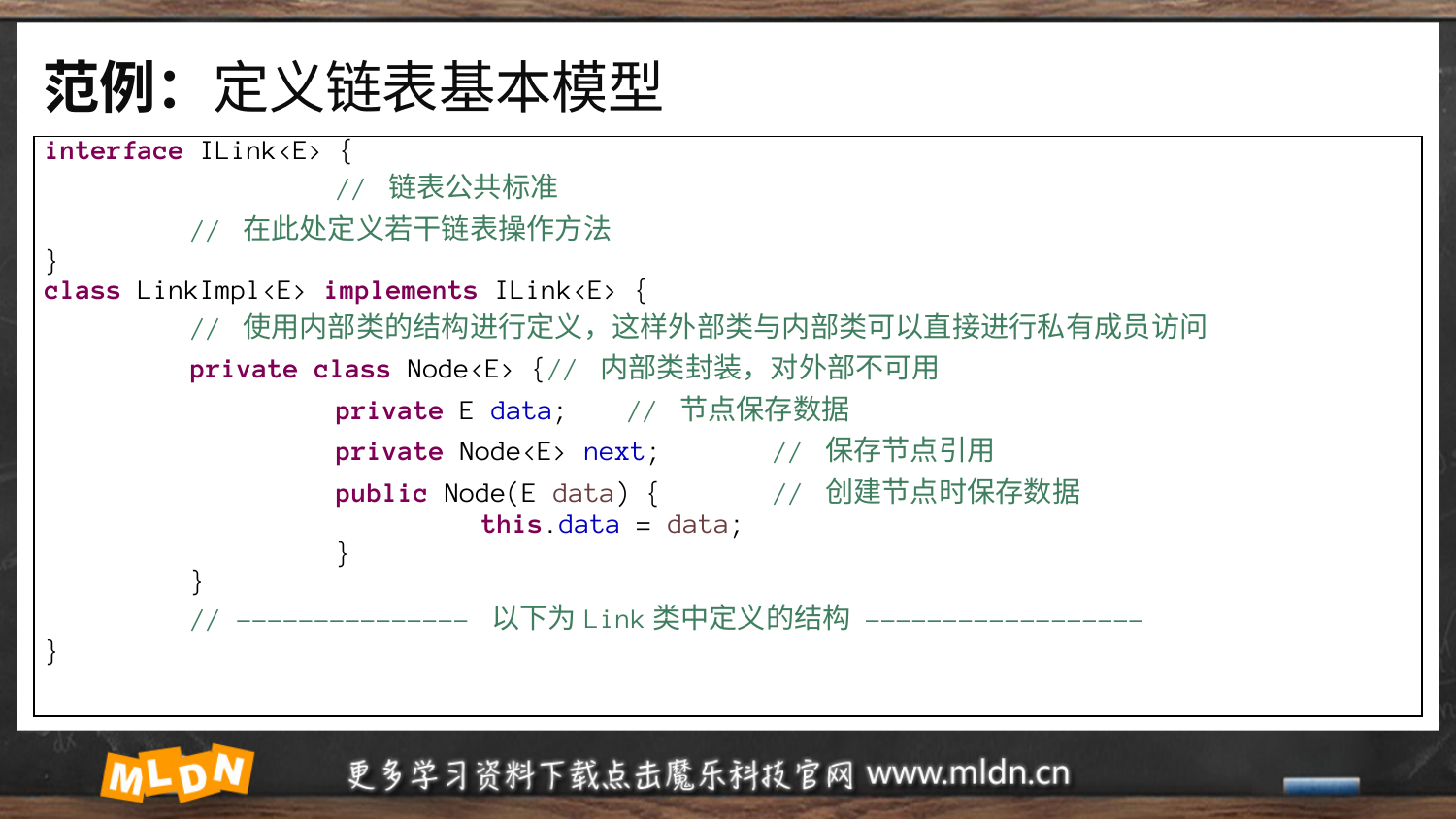

# 范例：定义链表基本模型
| interface ILink<E> { // 链表公共标准 // 在此处定义若干链表操作方法 } class LinkImpl<E> implements ILink<E> { // 使用内部类的结构进行定义，这样外部类与内部类可以直接进行私有成员访问 private class Node<E> {// 内部类封装，对外部不可用 private E data; // 节点保存数据 private Node<E> next; // 保存节点引用 public Node(E data) { // 创建节点时保存数据 this.data = data; } } // --------------- 以下为Link类中定义的结构 ------------------ } |
| --- |